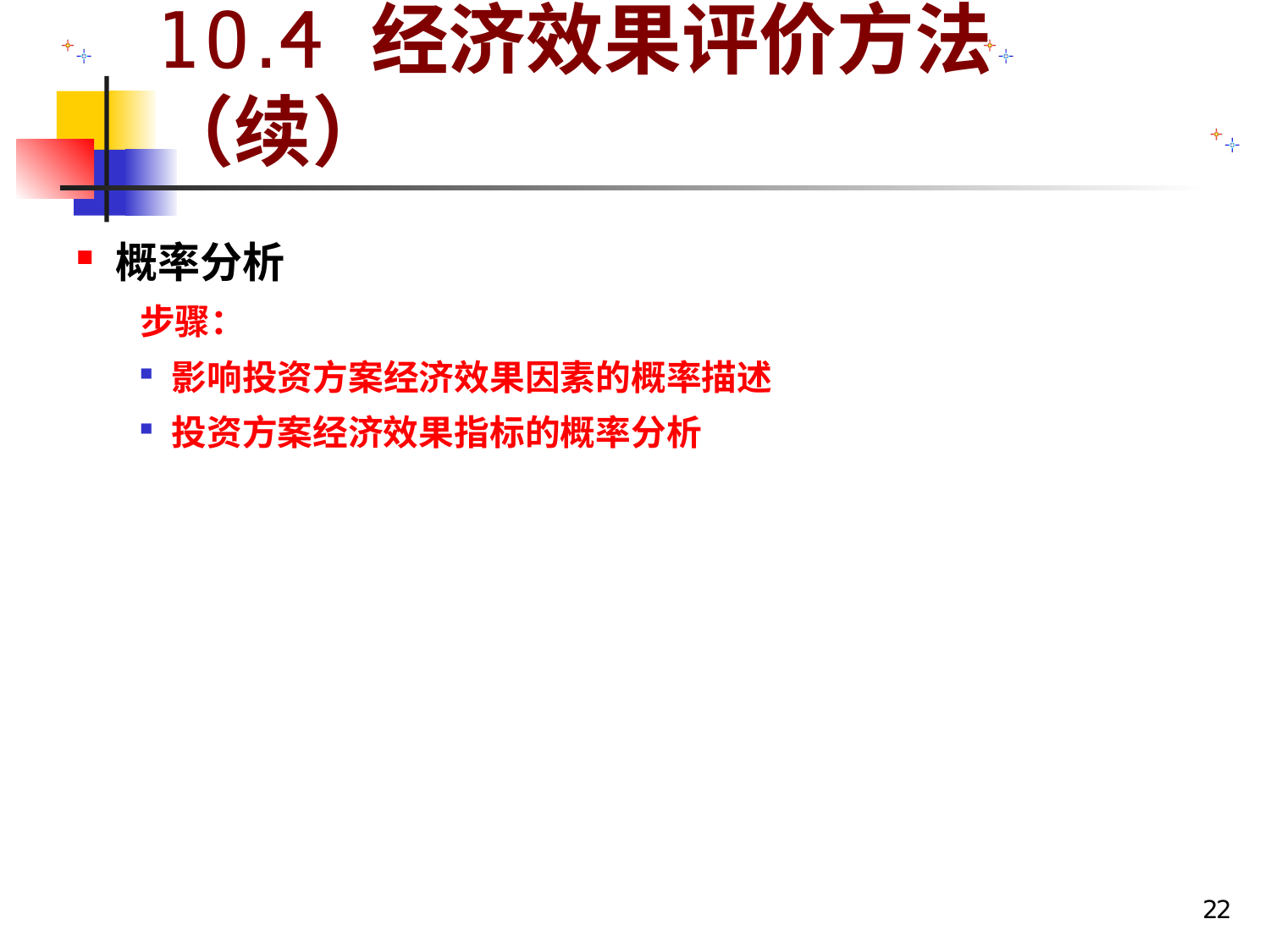

# 10.4 经济效果评价方法（续）
概率分析
步骤：
影响投资方案经济效果因素的概率描述
投资方案经济效果指标的概率分析

22